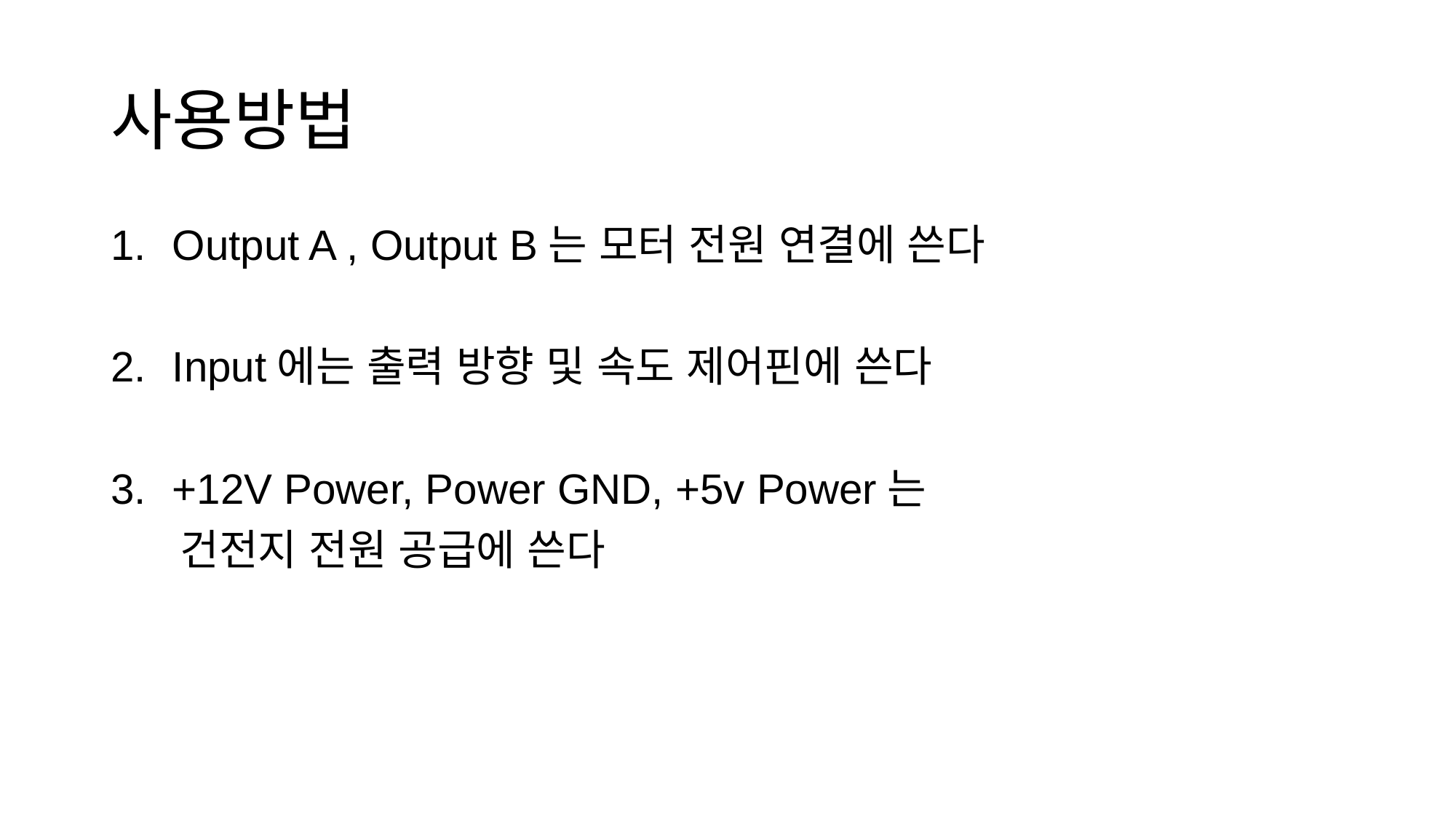

# 사용방법
Output A , Output B는 모터 전원 연결에 쓴다

Input에는 출력 방향 및 속도 제어핀에 쓴다

+12V Power, Power GND, +5v Power는
     건전지 전원 공급에 쓴다